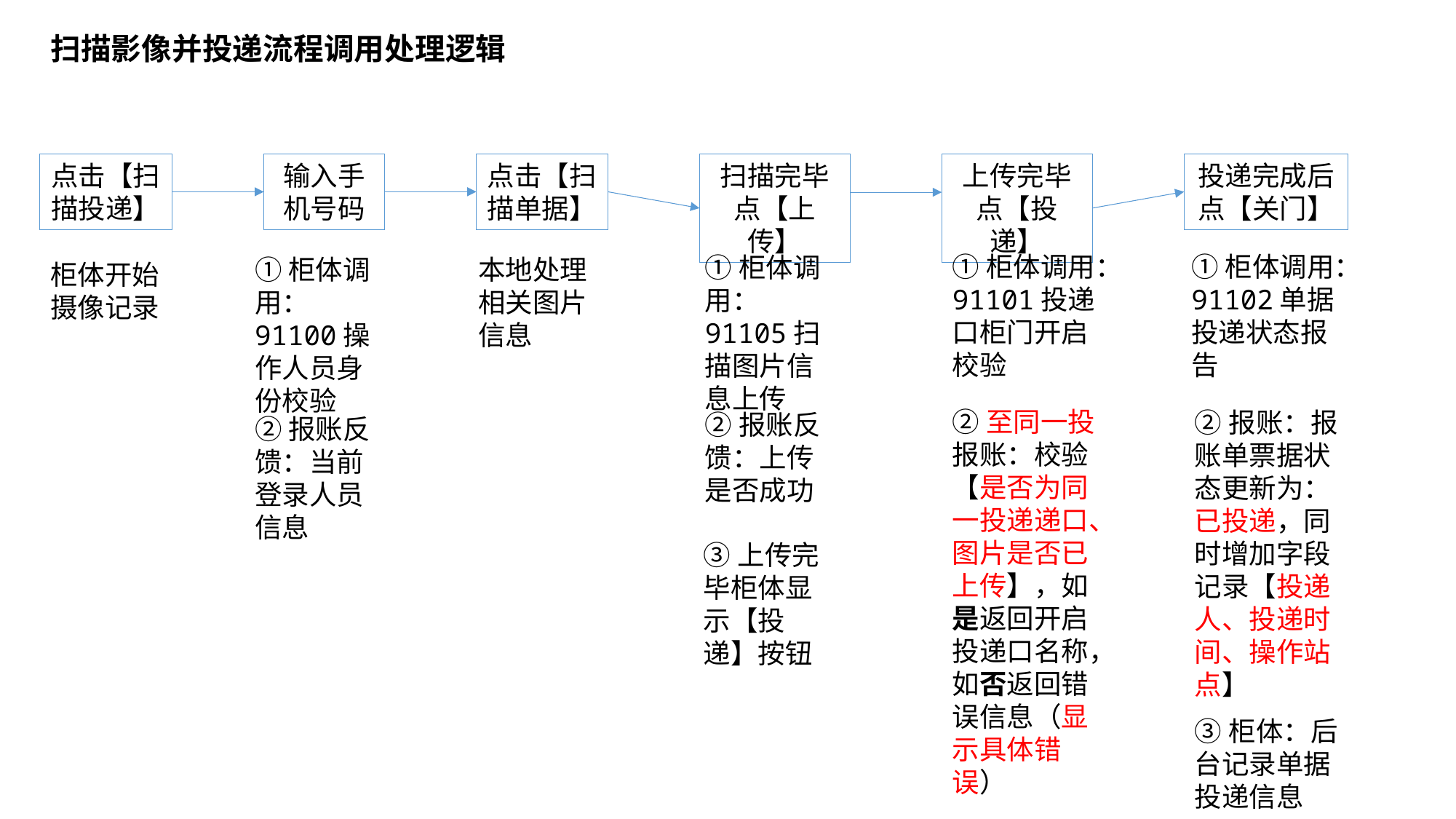

扫描影像并投递流程调用处理逻辑
输入手机号码
点击【扫描单据】
扫描完毕点【上传】
上传完毕点【投递】
投递完成后点【关门】
点击【扫描投递】
①柜体调用：91101投递口柜门开启校验
①柜体调用：91102单据投递状态报告
①柜体调用：91105扫描图片信息上传
①柜体调用：91100操作人员身份校验
本地处理相关图片信息
柜体开始摄像记录
②至同一投报账：校验【是否为同一投递递口、图片是否已上传】，如是返回开启投递口名称，如否返回错误信息（显示具体错误）
②报账：报账单票据状态更新为：已投递，同时增加字段记录【投递人、投递时间、操作站点】
②报账反馈：上传是否成功
②报账反馈：当前登录人员信息
③上传完毕柜体显示【投递】按钮
③柜体：后台记录单据投递信息